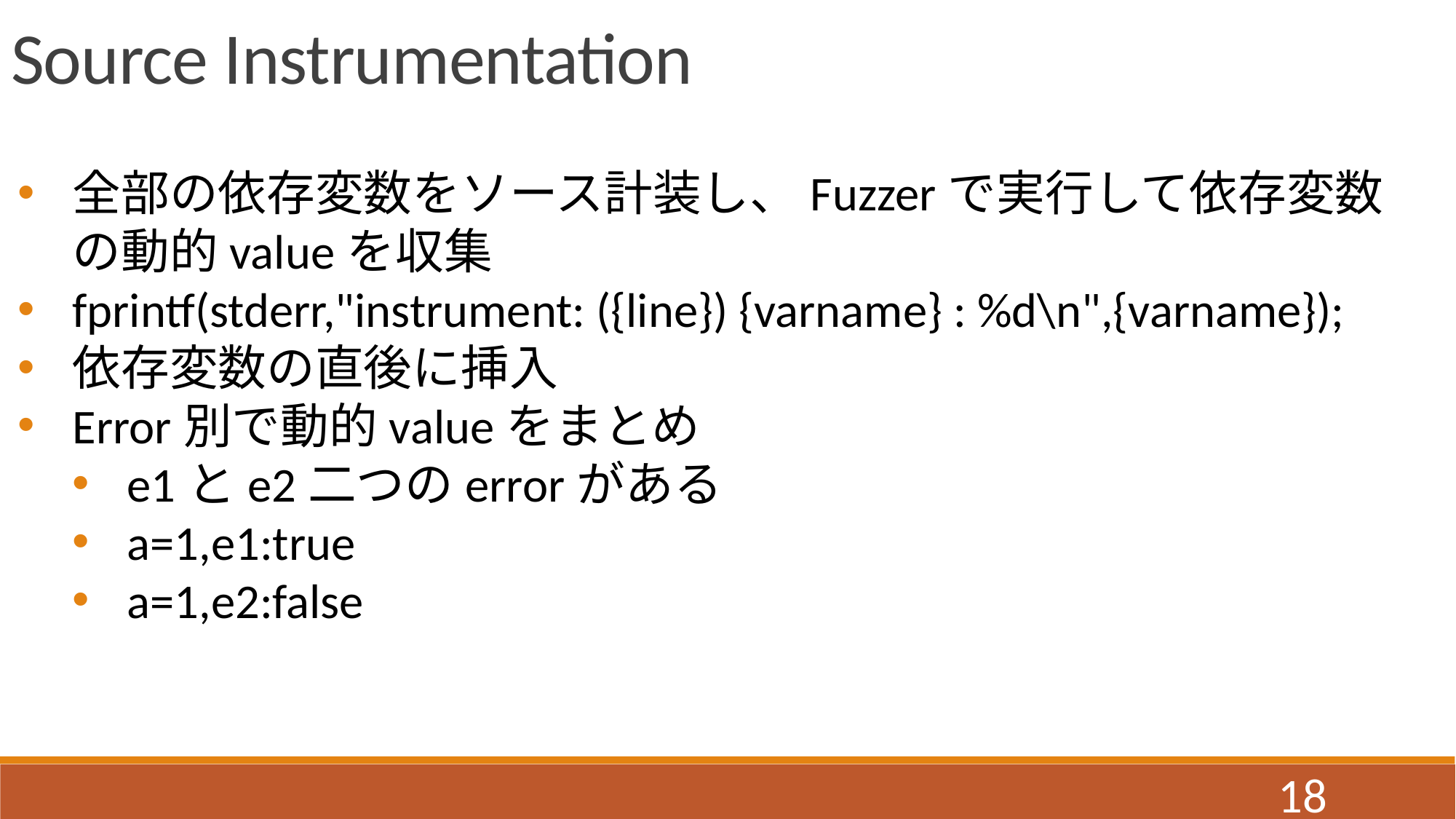

Source Instrumentation
全部の依存変数をソース計装し、Fuzzerで実行して依存変数の動的valueを収集
fprintf(stderr,"instrument: ({line}) {varname} : %d\n",{varname});
依存変数の直後に挿入
Error別で動的valueをまとめ
e1とe2二つのerrorがある
a=1,e1:true
a=1,e2:false
18